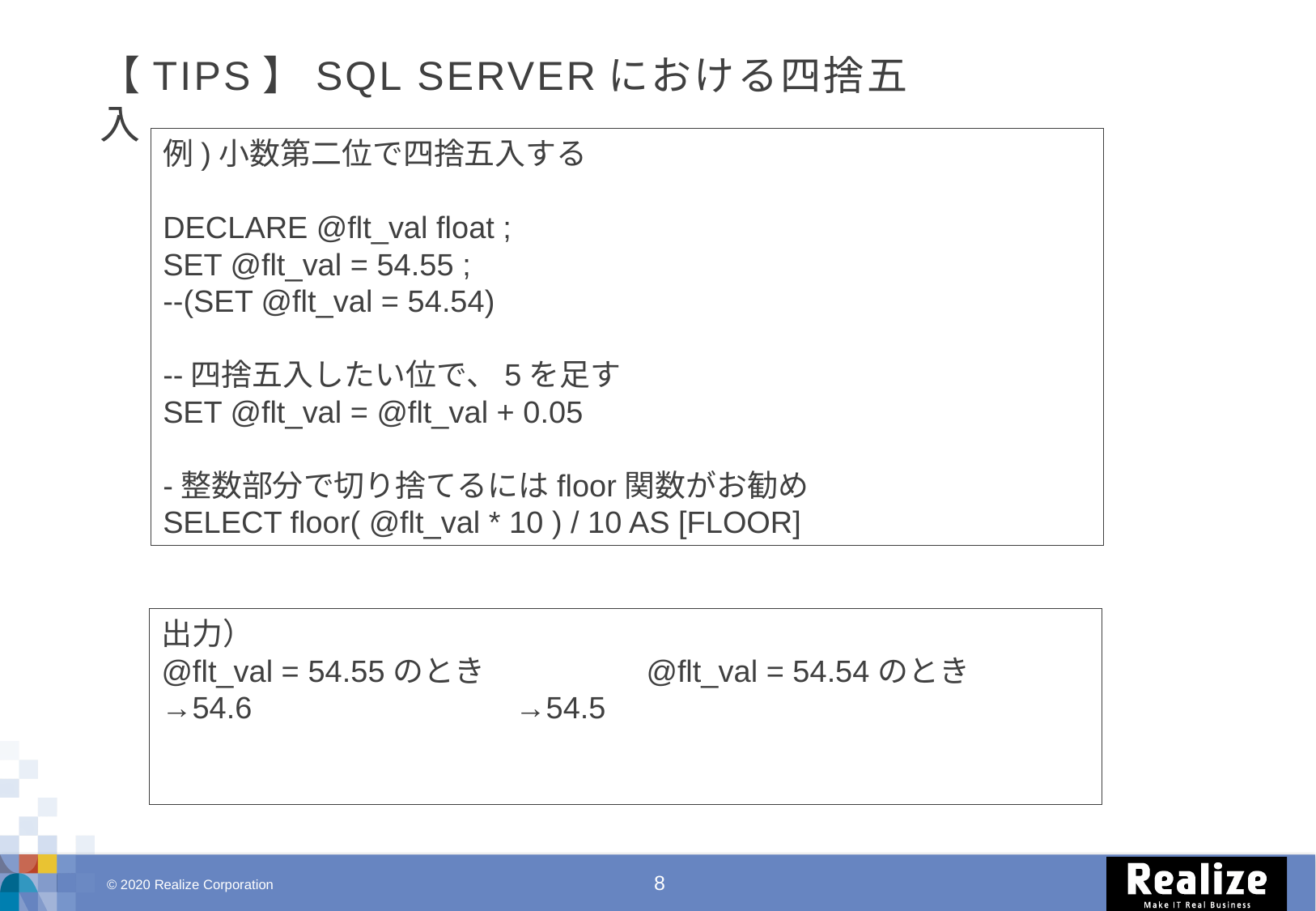

# 【TIPS】SQL SERVERにおける四捨五入
例)小数第二位で四捨五入する

DECLARE @flt_val float ;
SET @flt_val = 54.55 ;
--(SET @flt_val = 54.54)

--四捨五入したい位で、5を足す
SET @flt_val = @flt_val + 0.05

-整数部分で切り捨てるにはfloor関数がお勧め
SELECT floor( @flt_val * 10 ) / 10 AS [FLOOR]
出力）
@flt_val = 54.55のとき　　　　　@flt_val = 54.54のとき
→54.6                               →54.5